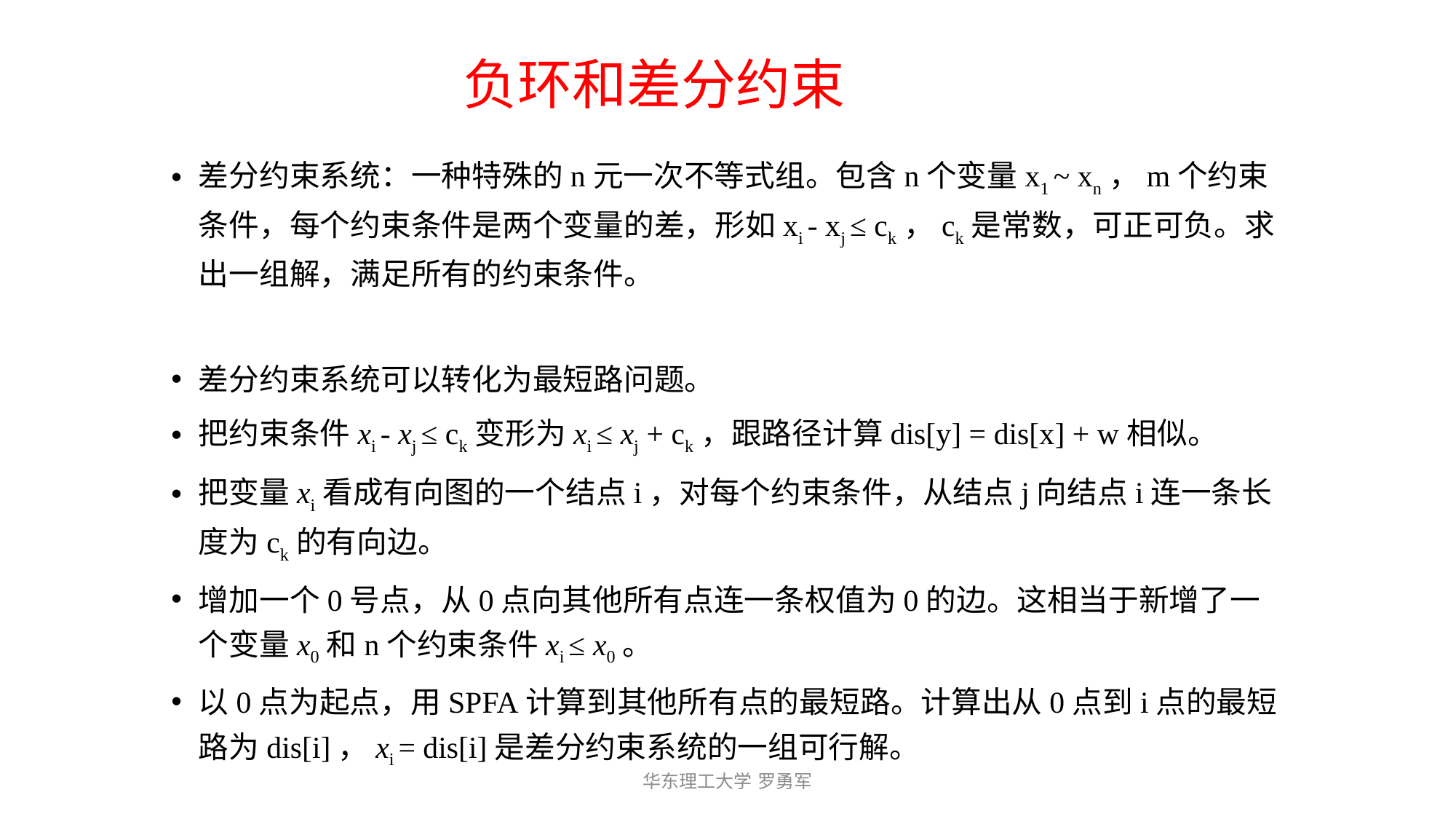

# 负环和差分约束
差分约束系统：一种特殊的n元一次不等式组。包含n个变量x1 ~ xn，m个约束条件，每个约束条件是两个变量的差，形如xi - xj ≤ ck，ck是常数，可正可负。求出一组解，满足所有的约束条件。

差分约束系统可以转化为最短路问题。
把约束条件xi - xj ≤ ck变形为xi ≤ xj + ck，跟路径计算dis[y] = dis[x] + w相似。
把变量xi看成有向图的一个结点i，对每个约束条件，从结点j向结点i连一条长度为ck的有向边。
增加一个0号点，从0点向其他所有点连一条权值为0的边。这相当于新增了一个变量x0和n个约束条件xi ≤ x0。
以0点为起点，用SPFA计算到其他所有点的最短路。计算出从0点到i点的最短路为dis[i]，xi = dis[i]是差分约束系统的一组可行解。

华东理工大学 罗勇军